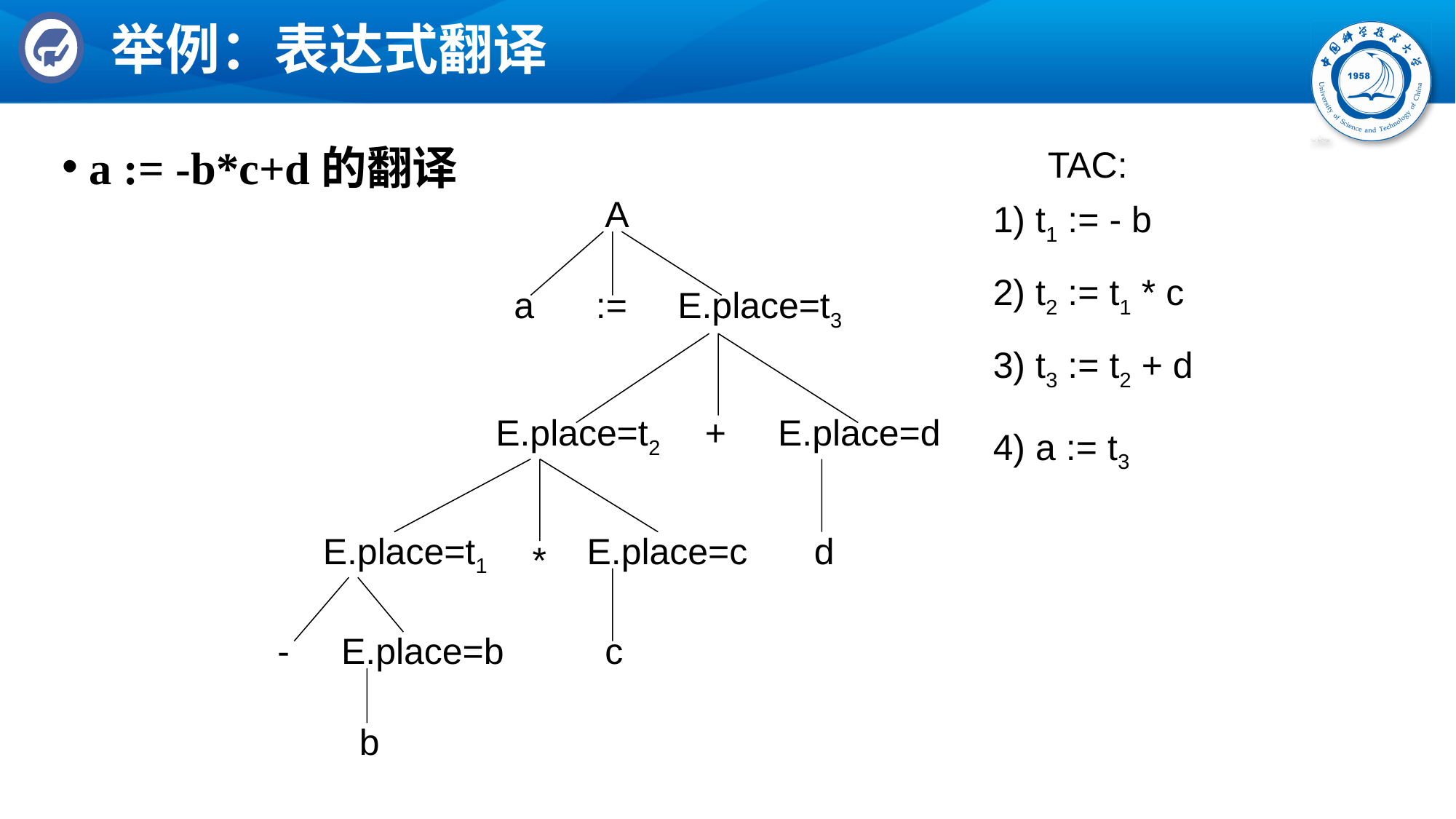

# 举例：表达式翻译
a := -b*c+d的翻译
TAC:
A
1) t1 := - b

2) t2 := t1 * c
a
:=
E.place=t3

3) t3 := t2 + d
E.place=t2
+
E.place=d
4) a := t3

E.place=t1
E.place=c
d
*

-
E.place=b
c

b